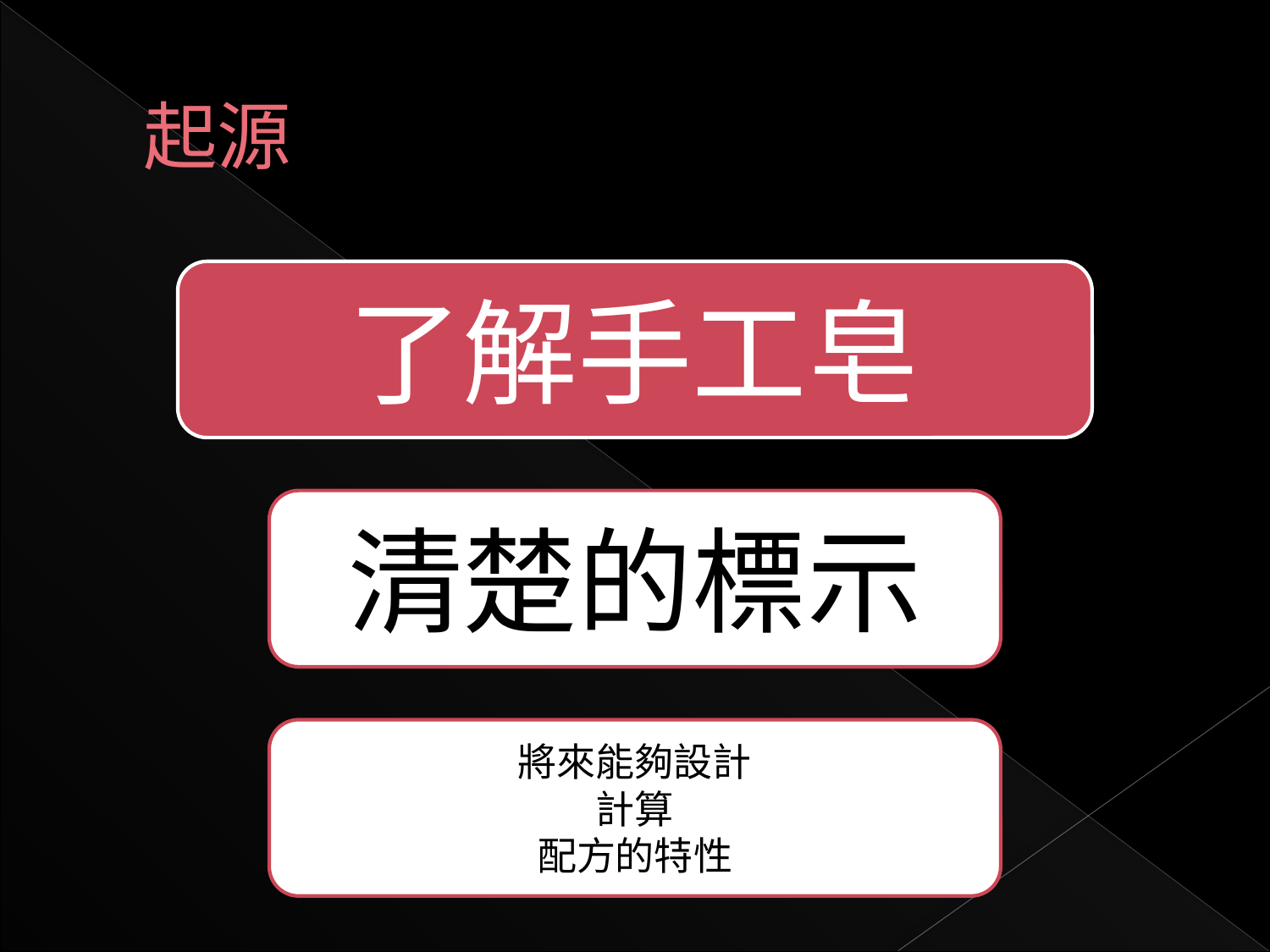

# 起源
了解手工皂
清楚的標示
將來能夠設計
計算
配方的特性